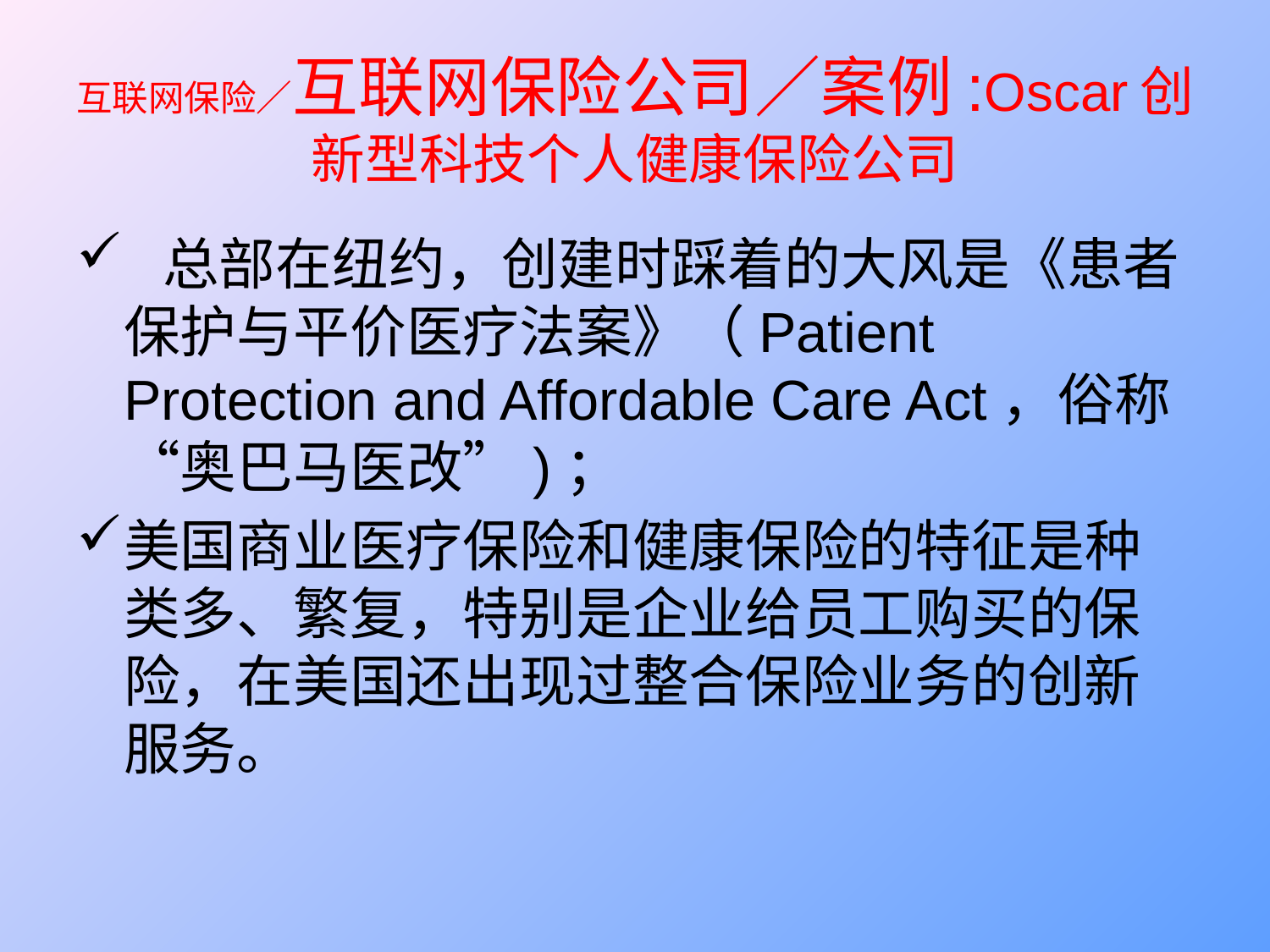

# 互联网保险／互联网保险公司／案例:Oscar创新型科技个人健康保险公司
  总部在纽约，创建时踩着的大风是《患者保护与平价医疗法案》（Patient Protection and Affordable Care Act，俗称“奥巴马医改”)；
美国商业医疗保险和健康保险的特征是种类多、繁复，特别是企业给员工购买的保险，在美国还出现过整合保险业务的创新服务。